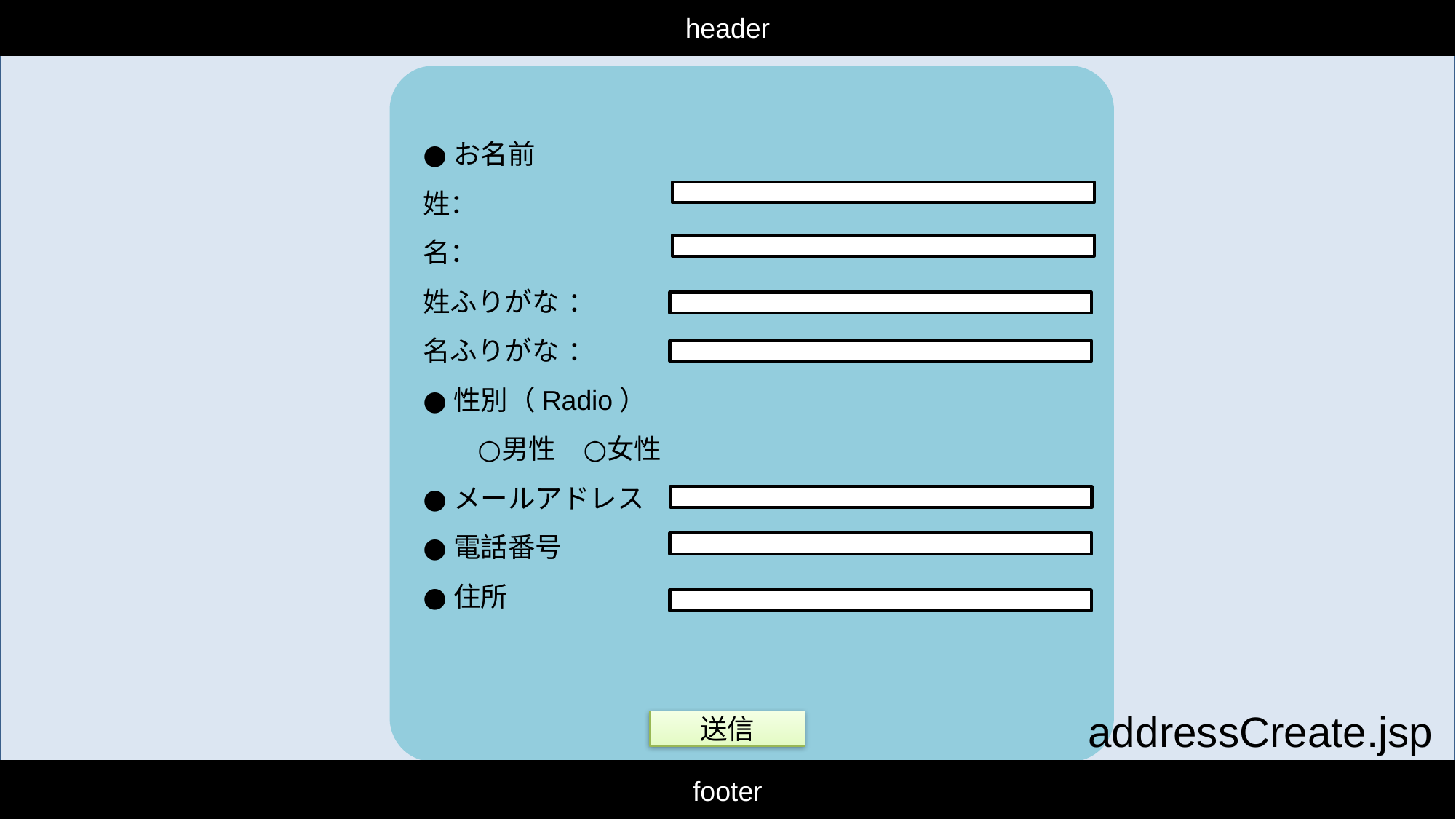

header

●お名前
姓：
名：
姓ふりがな ：
名ふりがな ：
●性別（Radio）
　　○男性　○女性
●メールアドレス
●電話番号
●住所

addressCreate.jsp
送信
footer